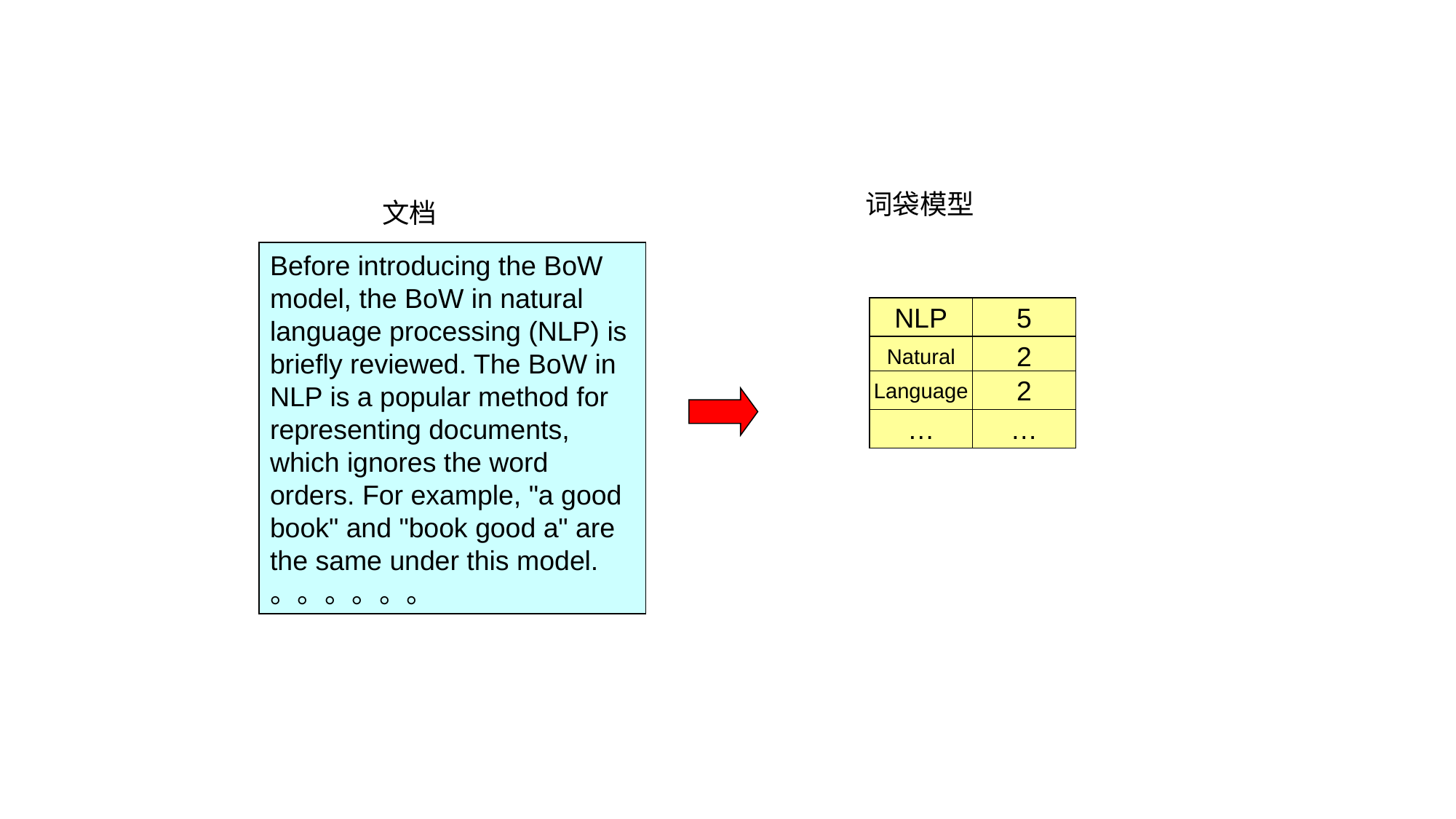

#
词袋模型
文档

Before introducing the BoW model, the BoW in natural language processing (NLP) is briefly reviewed. The BoW in NLP is a popular method for representing documents, which ignores the word orders. For example, "a good book" and "book good a" are the same under this model.
。。。。。。
NLP
5
Natural
2
Language
2

…
…